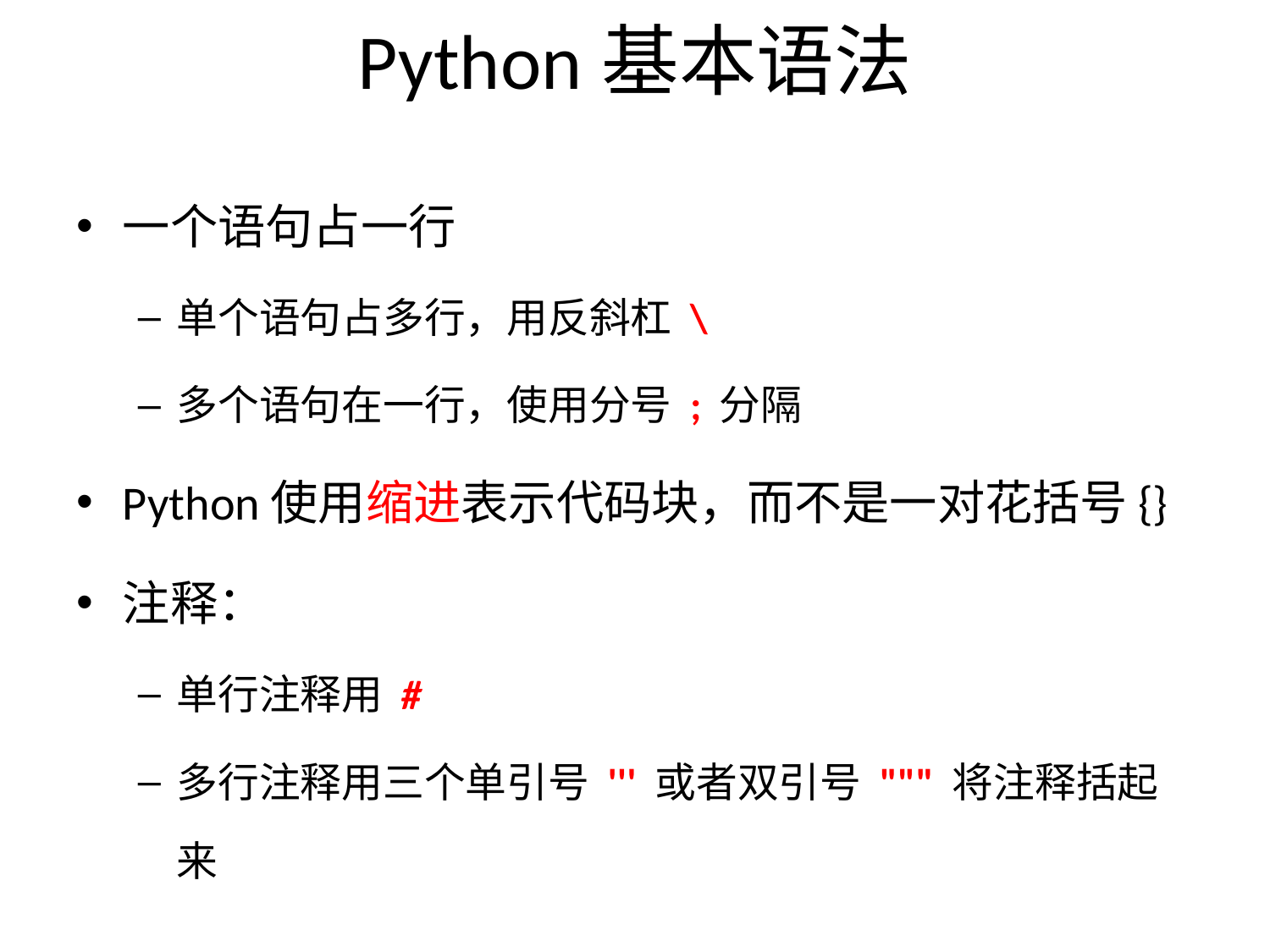

# Python基本语法
一个语句占一行
单个语句占多行，用反斜杠 \
多个语句在一行，使用分号 ; 分隔
Python使用缩进表示代码块，而不是一对花括号{}
注释：
单行注释用 #
多行注释用三个单引号 ''' 或者双引号 """ 将注释括起来